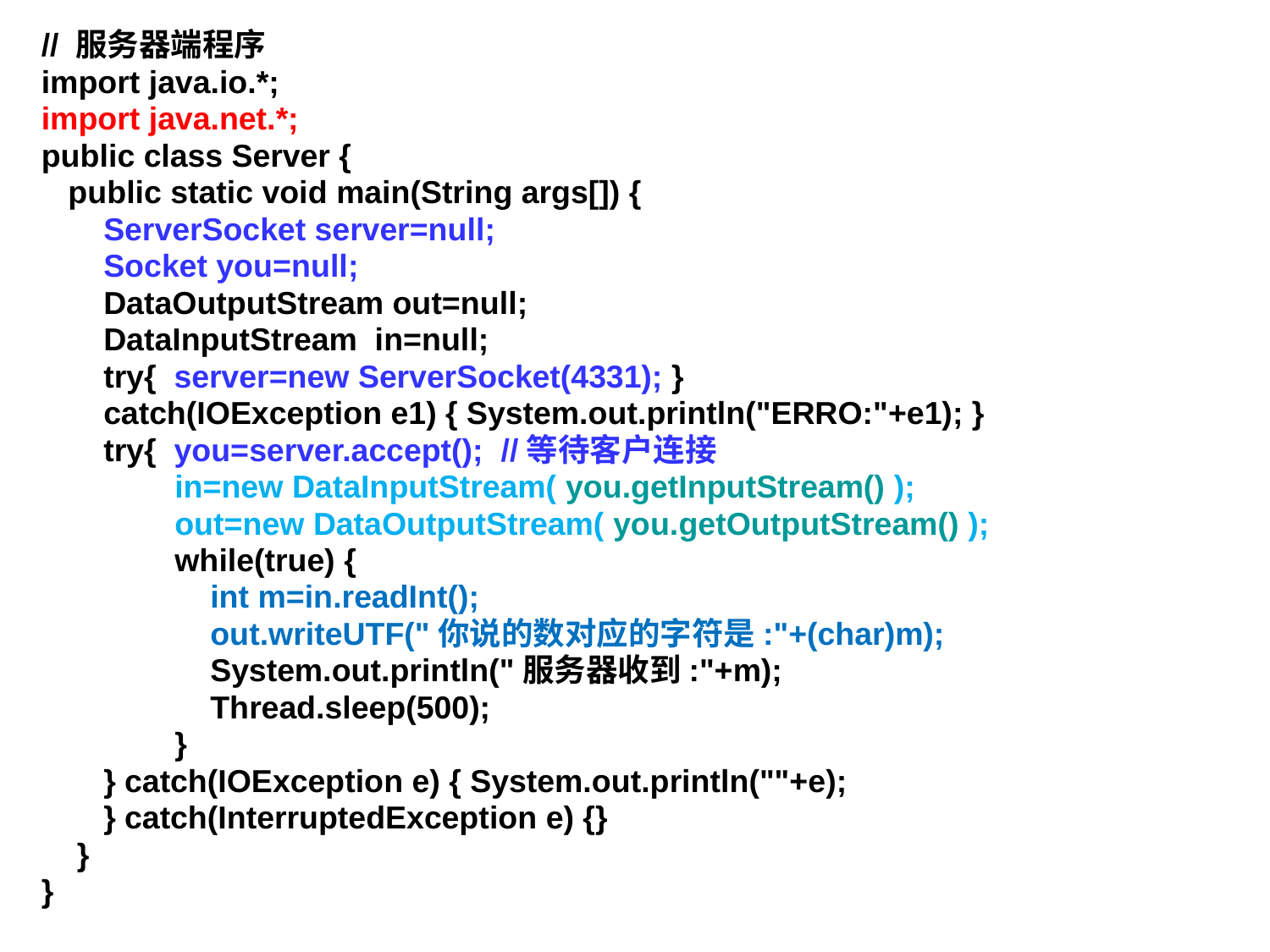

// 服务器端程序
import java.io.*;
import java.net.*;
public class Server {
   public static void main(String args[]) {
       ServerSocket server=null;
       Socket you=null;
       DataOutputStream out=null;
       DataInputStream  in=null;
       try{  server=new ServerSocket(4331); }
       catch(IOException e1) { System.out.println("ERRO:"+e1); }
       try{  you=server.accept();  //等待客户连接
               in=new DataInputStream( you.getInputStream() );
               out=new DataOutputStream( you.getOutputStream() );
               while(true) {
                   int m=in.readInt();
                   out.writeUTF("你说的数对应的字符是:"+(char)m);
                   System.out.println("服务器收到:"+m);
                   Thread.sleep(500);
               }
       } catch(IOException e) { System.out.println(""+e);
       } catch(InterruptedException e) {}
    }
}